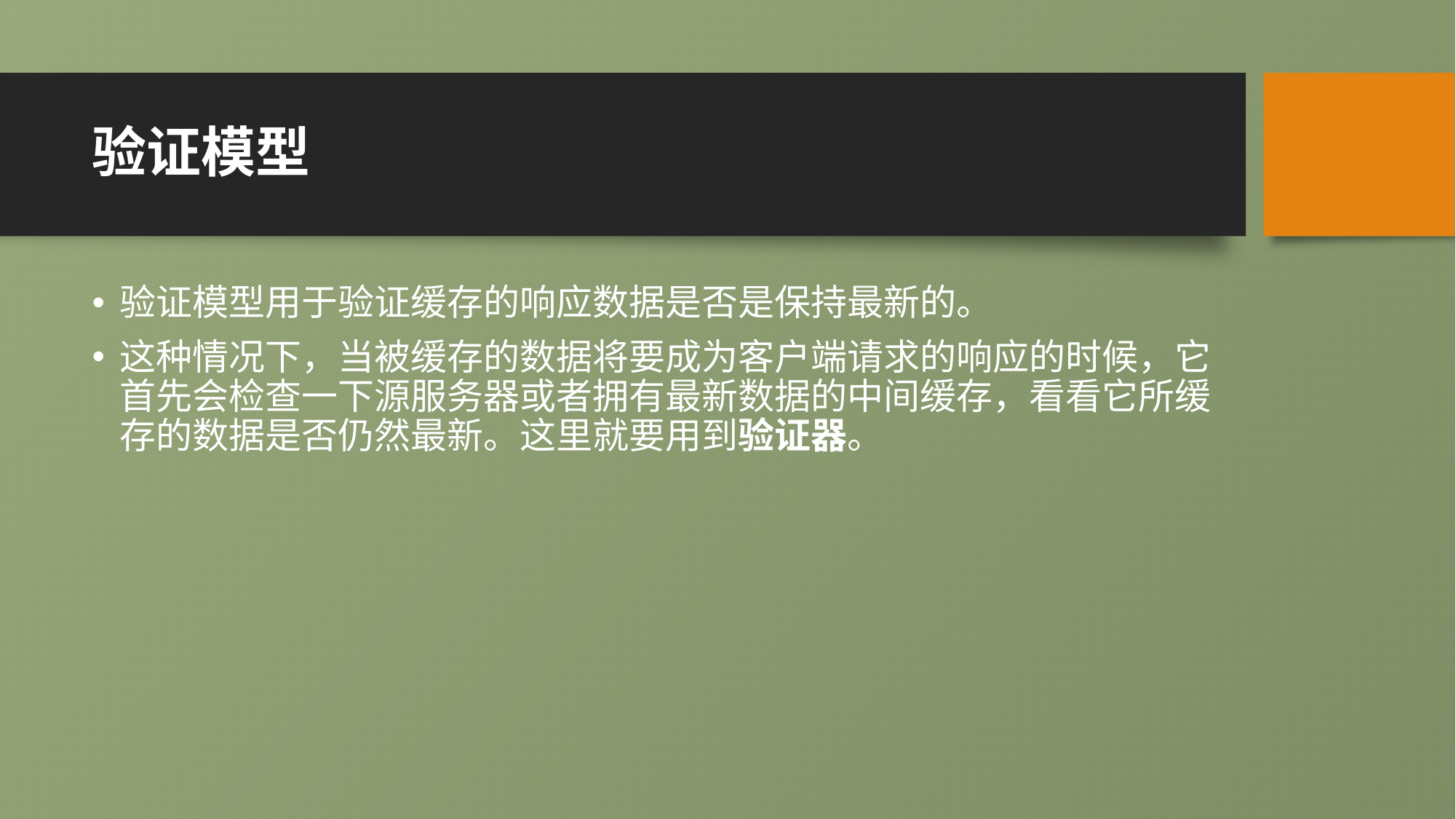

# 验证模型
验证模型用于验证缓存的响应数据是否是保持最新的。
这种情况下，当被缓存的数据将要成为客户端请求的响应的时候，它首先会检查一下源服务器或者拥有最新数据的中间缓存，看看它所缓存的数据是否仍然最新。这里就要用到验证器。